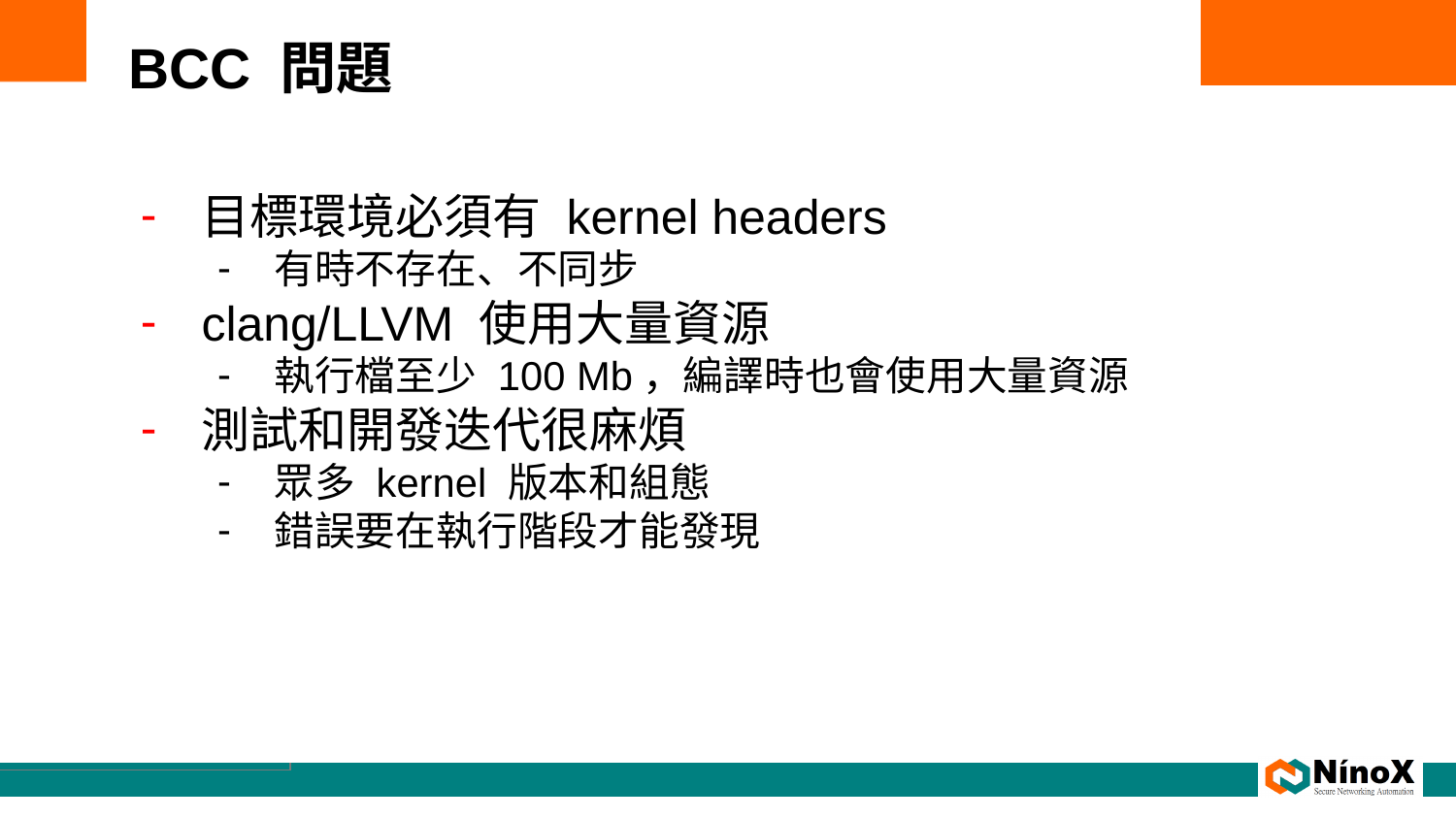

# BCC 問題
目標環境必須有 kernel headers
有時不存在、不同步
clang/LLVM 使用大量資源
執行檔至少 100 Mb，編譯時也會使用大量資源
測試和開發迭代很麻煩
眾多 kernel 版本和組態
錯誤要在執行階段才能發現